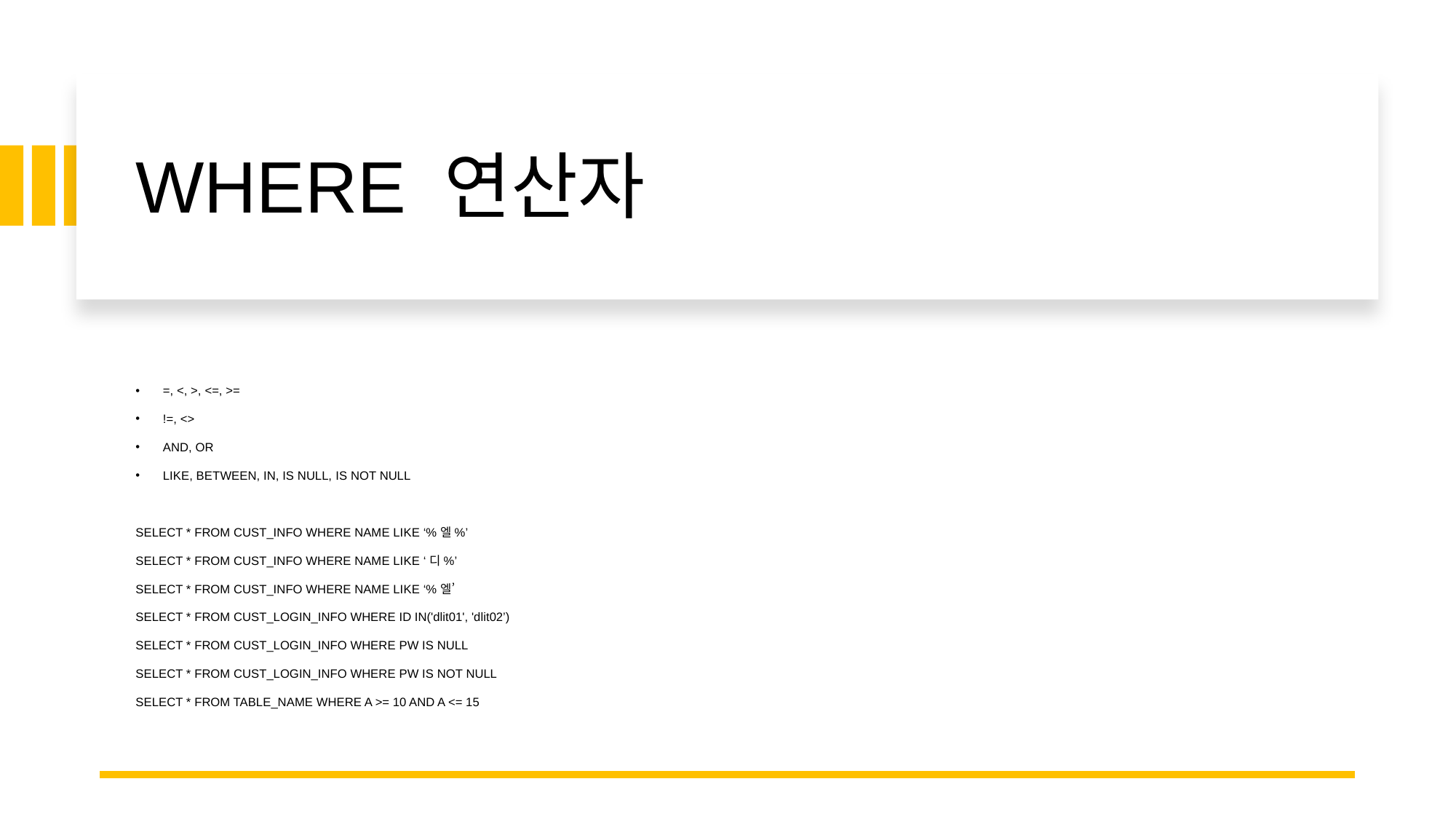

# WHERE 연산자

=, <, >, <=, >=
!=, <>
AND, OR
LIKE, BETWEEN, IN, IS NULL, IS NOT NULL

SELECT * FROM CUST_INFO WHERE NAME LIKE ‘%엘%’
SELECT * FROM CUST_INFO WHERE NAME LIKE ‘디%’
SELECT * FROM CUST_INFO WHERE NAME LIKE ‘%엘’
SELECT * FROM CUST_LOGIN_INFO WHERE ID IN('dlit01', 'dlit02’)
SELECT * FROM CUST_LOGIN_INFO WHERE PW IS NULL
SELECT * FROM CUST_LOGIN_INFO WHERE PW IS NOT NULL
SELECT * FROM TABLE_NAME WHERE A >= 10 AND A <= 15